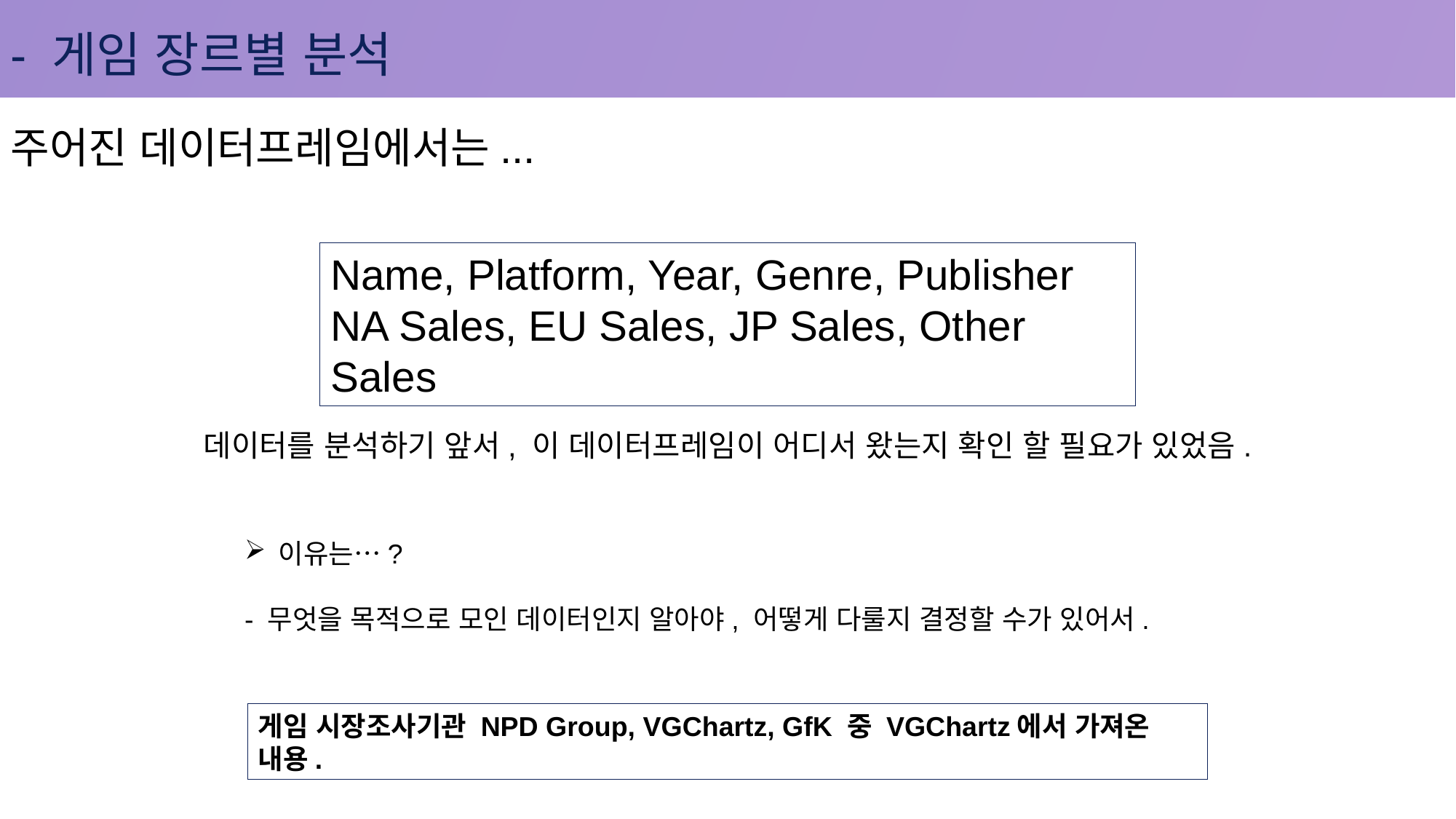

- 게임 장르별 분석
주어진 데이터프레임에서는...
Name, Platform, Year, Genre, Publisher
NA Sales, EU Sales, JP Sales, Other Sales
데이터를 분석하기 앞서, 이 데이터프레임이 어디서 왔는지 확인 할 필요가 있었음.
이유는…?

- 무엇을 목적으로 모인 데이터인지 알아야, 어떻게 다룰지 결정할 수가 있어서.
게임 시장조사기관 NPD Group, VGChartz, GfK 중 VGChartz에서 가져온 내용.